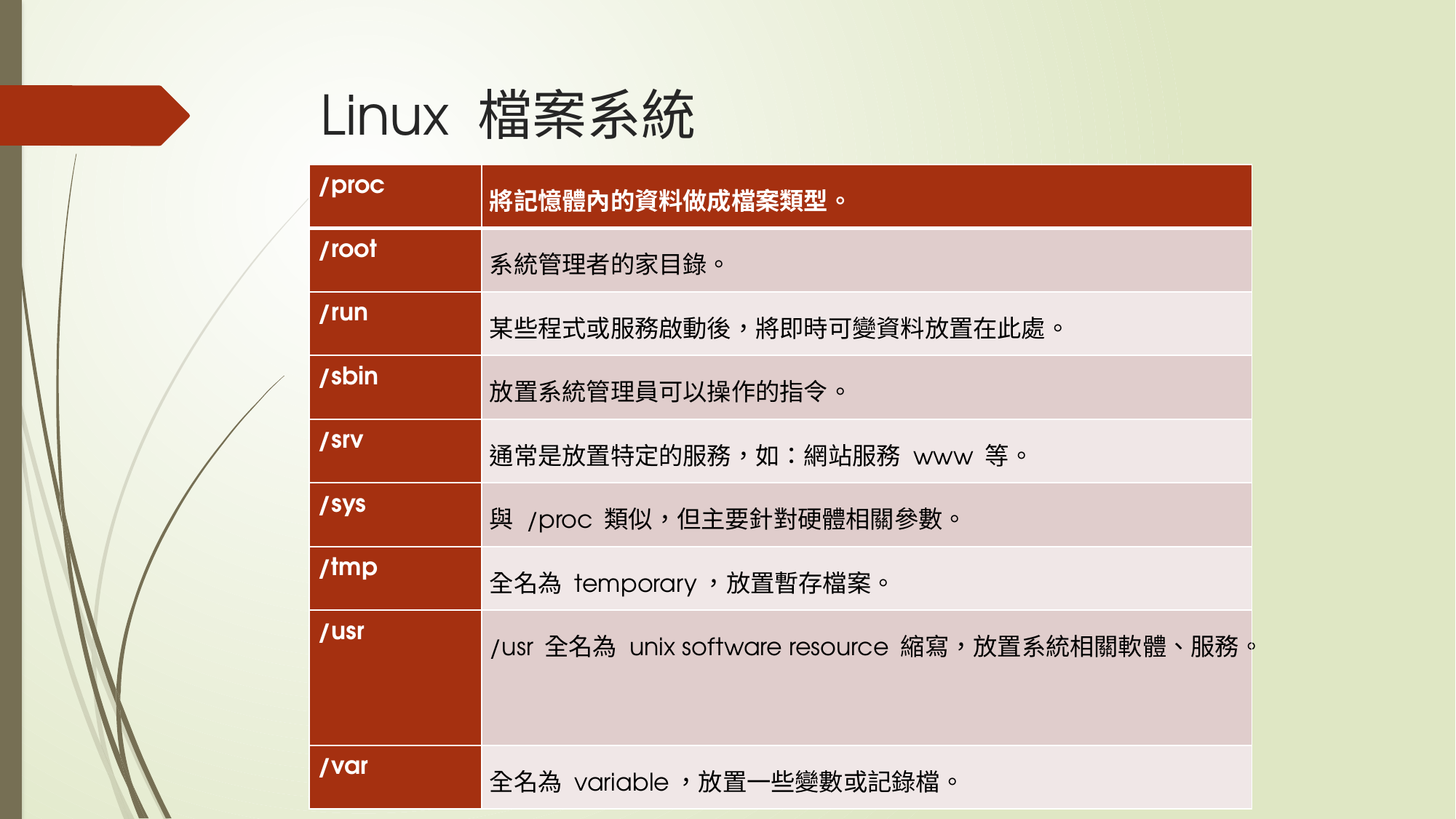

# Linux 檔案系統
| /proc | 將記憶體內的資料做成檔案類型。 |
| --- | --- |
| /root | 系統管理者的家目錄。 |
| /run | 某些程式或服務啟動後，將即時可變資料放置在此處。 |
| /sbin | 放置系統管理員可以操作的指令。 |
| /srv | 通常是放置特定的服務，如：網站服務 www 等。 |
| /sys | 與 /proc 類似，但主要針對硬體相關參數。 |
| /tmp | 全名為 temporary，放置暫存檔案。 |
| /usr | /usr 全名為 unix software resource 縮寫，放置系統相關軟體、服務。 |
| /var | 全名為 variable，放置一些變數或記錄檔。 |